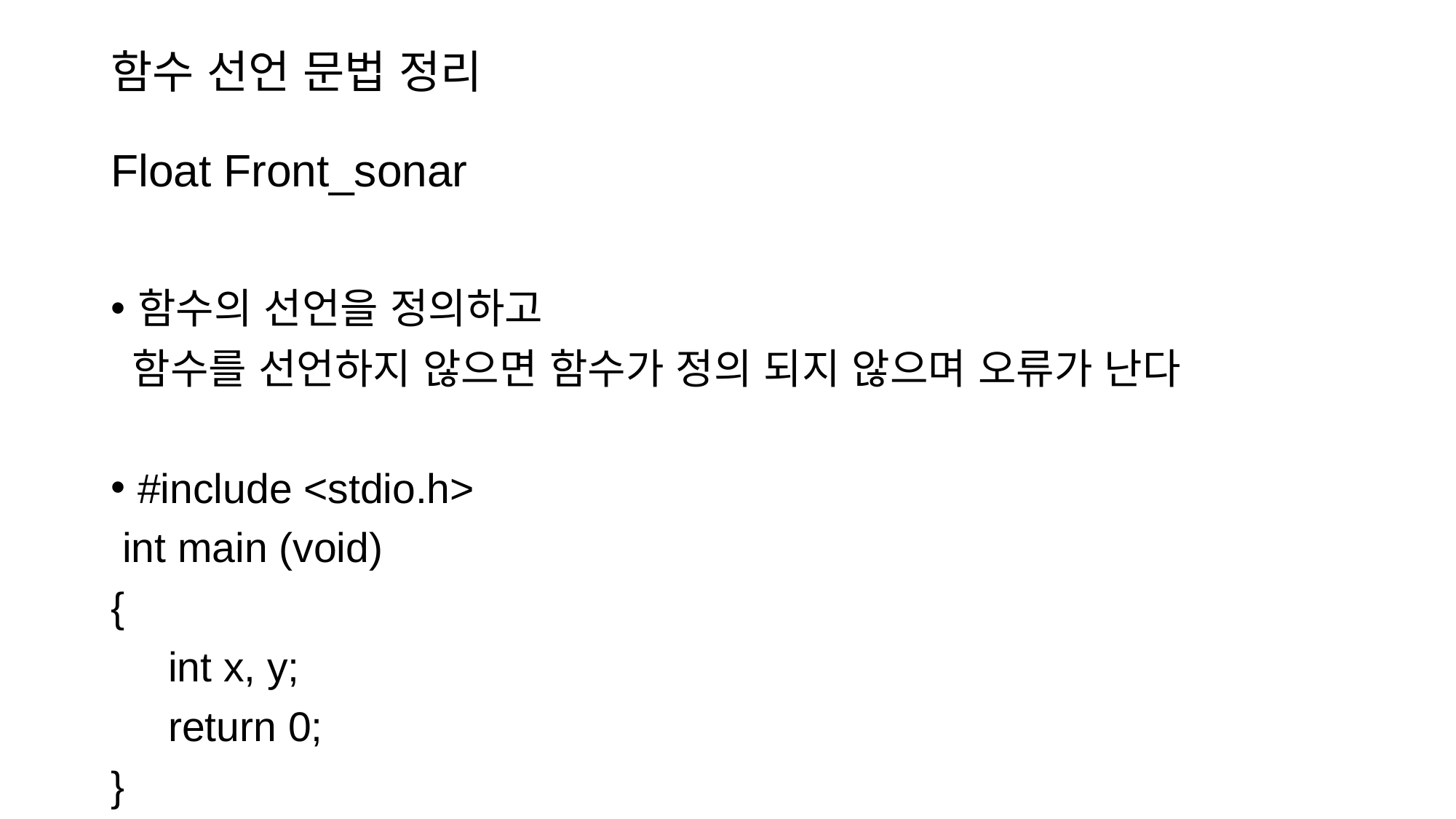

# 함수 선언 문법 정리 Float Front_sonar

함수의 선언을 정의하고
 함수를 선언하지 않으면 함수가 정의 되지 않으며 오류가 난다

#include <stdio.h>
 int main (void)
{
     int x, y;
     return 0;
}